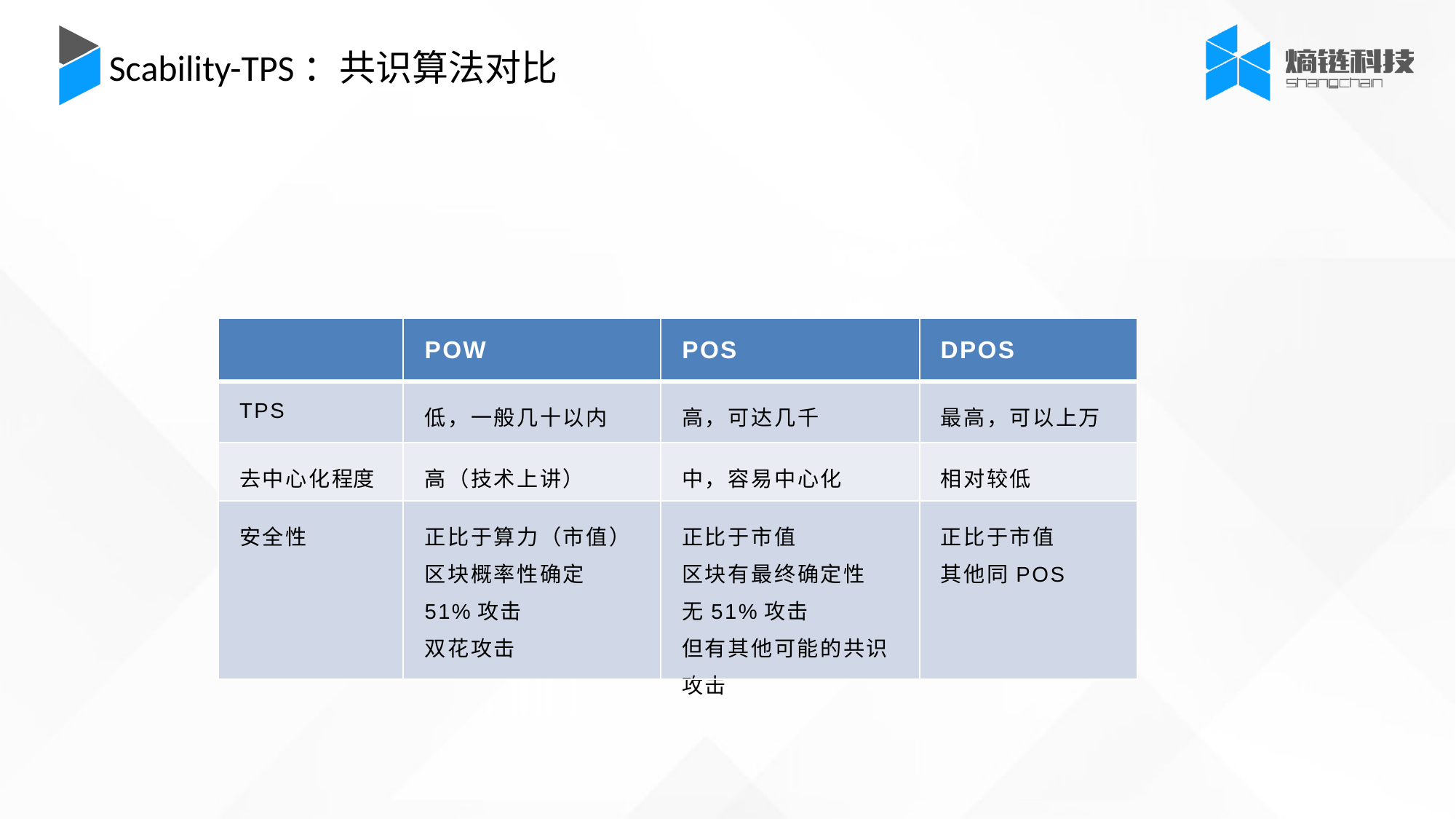

Scability-TPS：共识算法对比

|  | POW | POS | DPOS |
| --- | --- | --- | --- |
| TPS | 低，一般几十以内 | 高，可达几千 | 最高，可以上万 |
| 去中心化程度 | 高（技术上讲） | 中，容易中心化 | 相对较低 |
| 安全性 | 正比于算力（市值） 区块概率性确定 51%攻击 双花攻击 | 正比于市值 区块有最终确定性 无51%攻击 但有其他可能的共识攻击 | 正比于市值 其他同POS |